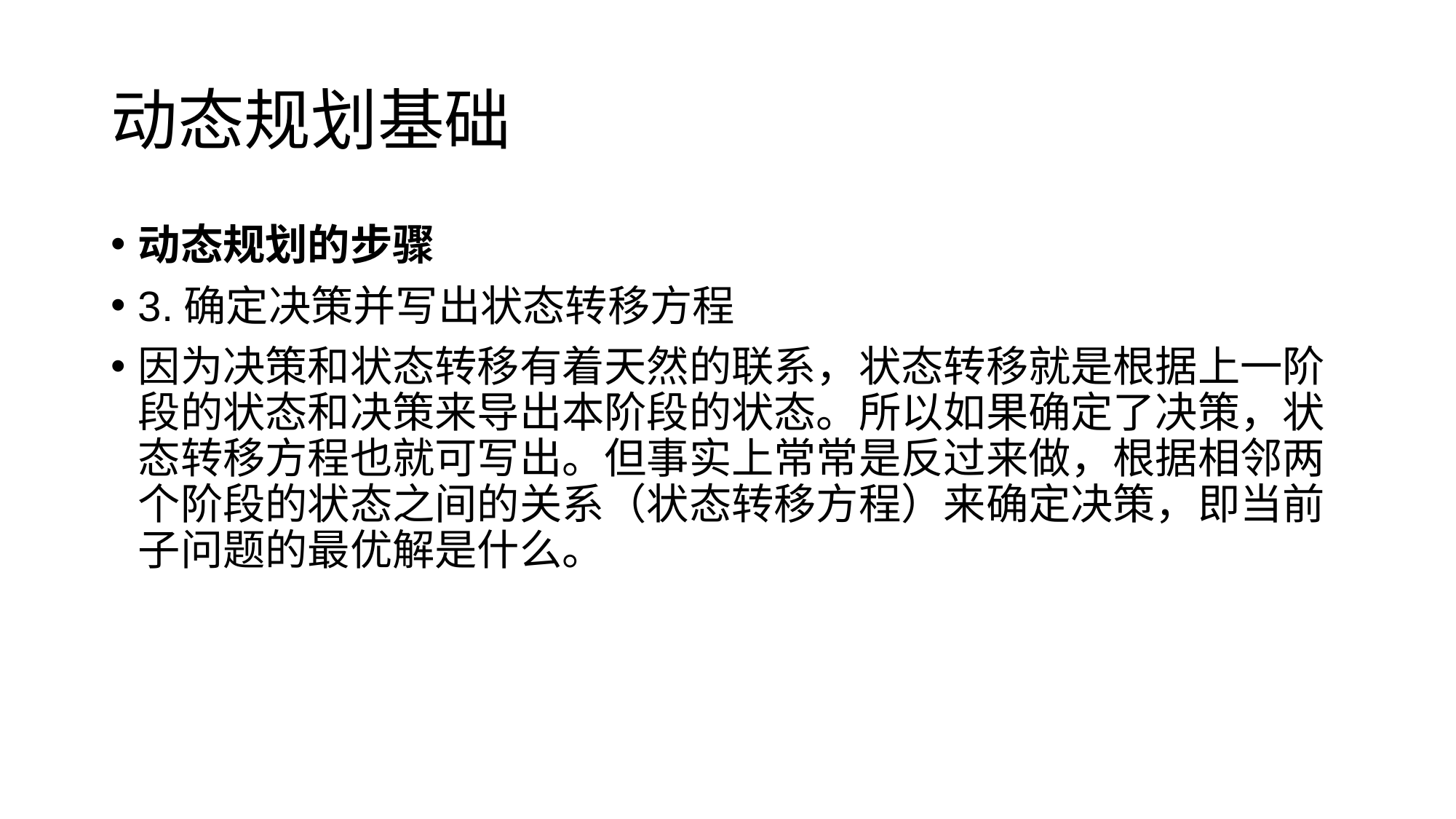

# 动态规划基础
动态规划的步骤
3.确定决策并写出状态转移方程
因为决策和状态转移有着天然的联系，状态转移就是根据上一阶段的状态和决策来导出本阶段的状态。所以如果确定了决策，状态转移方程也就可写出。但事实上常常是反过来做，根据相邻两个阶段的状态之间的关系（状态转移方程）来确定决策，即当前子问题的最优解是什么。